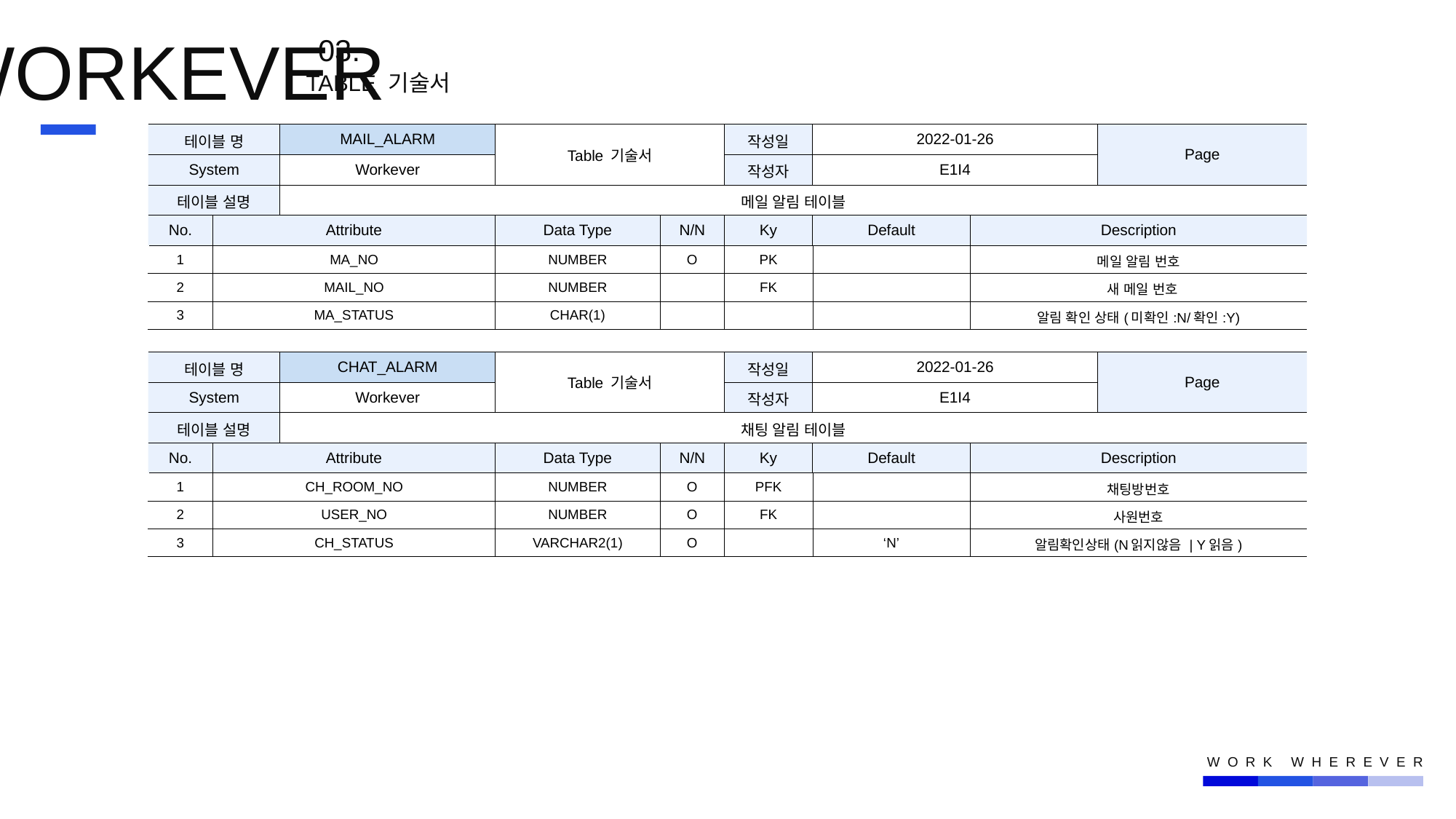

WORKEVER
03.
TABLE 기술서
| 테이블 명 |  | MAIL\_ALARM | Table 기술서 |  | 작성일 | 2022-01-26 |  | Page |
| --- | --- | --- | --- | --- | --- | --- | --- | --- |
| System |  | Workever |  |  | 작성자 | E1I4 |  |  |
| 테이블 설명 |  | 메일 알림 테이블 |  |  |  |  |  |  |
| No. | Attribute | Atribute | Data Type | N/N | Ky | Default | Description | Description |
| 1 | MA\_NO | 정의1 | NUMBER | O | PK |  | 메일 알림 번호 | OOO |
| 2 | MAIL\_NO |  | NUMBER |  | FK |  | 새 메일 번호 |  |
| 3 | MA\_STATUS |  | CHAR(1) |  |  |  | 알림 확인 상태(미확인:N/확인:Y) |  |

| 테이블 명 |  | CHAT\_ALARM | Table 기술서 |  | 작성일 | 2022-01-26 |  | Page |
| --- | --- | --- | --- | --- | --- | --- | --- | --- |
| System |  | Workever |  |  | 작성자 | E1I4 |  |  |
| 테이블 설명 |  | 채팅 알림 테이블 |  |  |  |  |  |  |
| No. | Attribute | Atribute | Data Type | N/N | Ky | Default | Description | Description |
| 1 | CH\_ROOM\_NO | 정의1 | NUMBER | O | PFK |  | 채팅방번호 | OOO |
| 2 | USER\_NO | 정의1 | NUMBER | O | FK |  | 사원번호 | OOO |
| 3 | CH\_STATUS |  | VARCHAR2(1) | O |  | ‘N’ | 알림확인상태(N읽지않음 | Y읽음) |  |
WORK WHEREVER